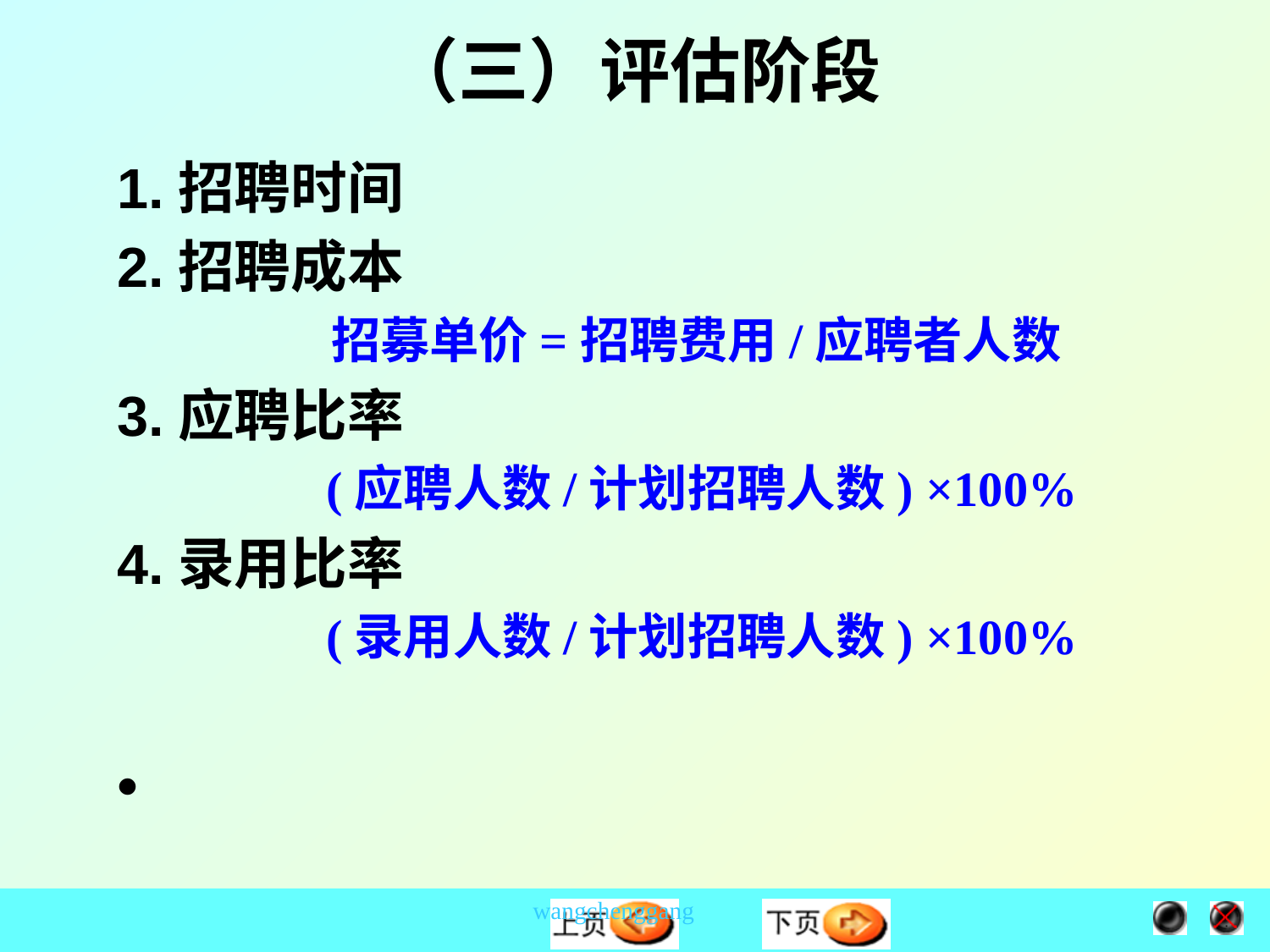

# （三）评估阶段
1.招聘时间
2.招聘成本
招募单价=招聘费用/应聘者人数
3.应聘比率
(应聘人数/计划招聘人数) ×100%
4.录用比率
(录用人数/计划招聘人数) ×100%

wangchenggang